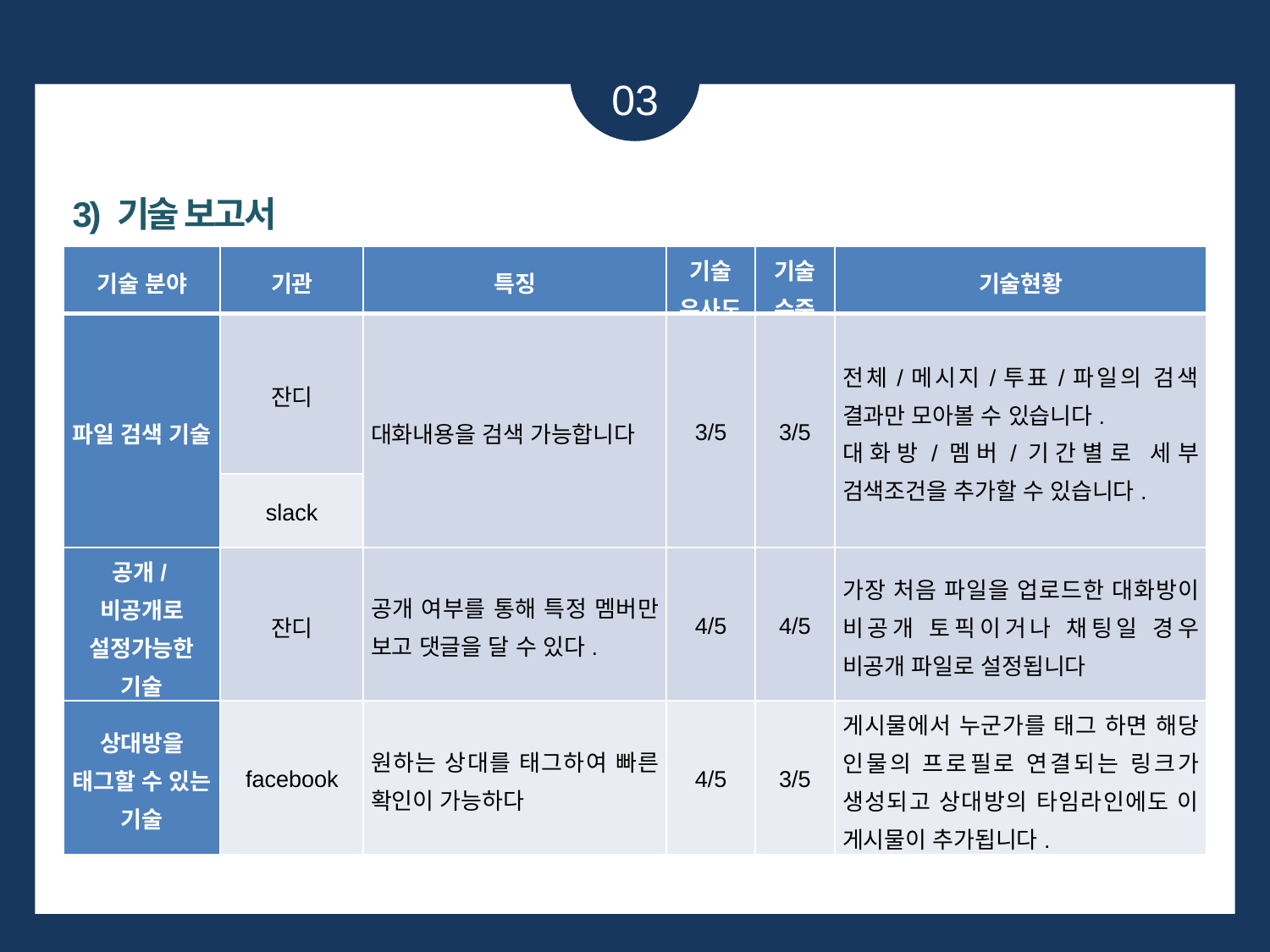

03
3) 기술 보고서

| 기술 분야 | 기관 | 특징 | 기술 유사도 | 기술 수준 | 기술현황 |
| --- | --- | --- | --- | --- | --- |
| 파일 검색 기술 | 잔디 | 대화내용을 검색 가능합니다 | 3/5 | 3/5 | 전체/메시지/투표/파일의 검색 결과만 모아볼 수 있습니다. 대화방/멤버/기간별로 세부 검색조건을 추가할 수 있습니다. |
|  | slack |  |  |  |  |
| 공개/비공개로 설정가능한 기술 | 잔디 | 공개 여부를 통해 특정 멤버만 보고 댓글을 달 수 있다. | 4/5 | 4/5 | 가장 처음 파일을 업로드한 대화방이 비공개 토픽이거나 채팅일 경우 비공개 파일로 설정됩니다 |
| 상대방을 태그할 수 있는 기술 | facebook | 원하는 상대를 태그하여 빠른 확인이 가능하다 | 4/5 | 3/5 | 게시물에서 누군가를 태그 하면 해당 인물의 프로필로 연결되는 링크가 생성되고 상대방의 타임라인에도 이 게시물이 추가됩니다. |